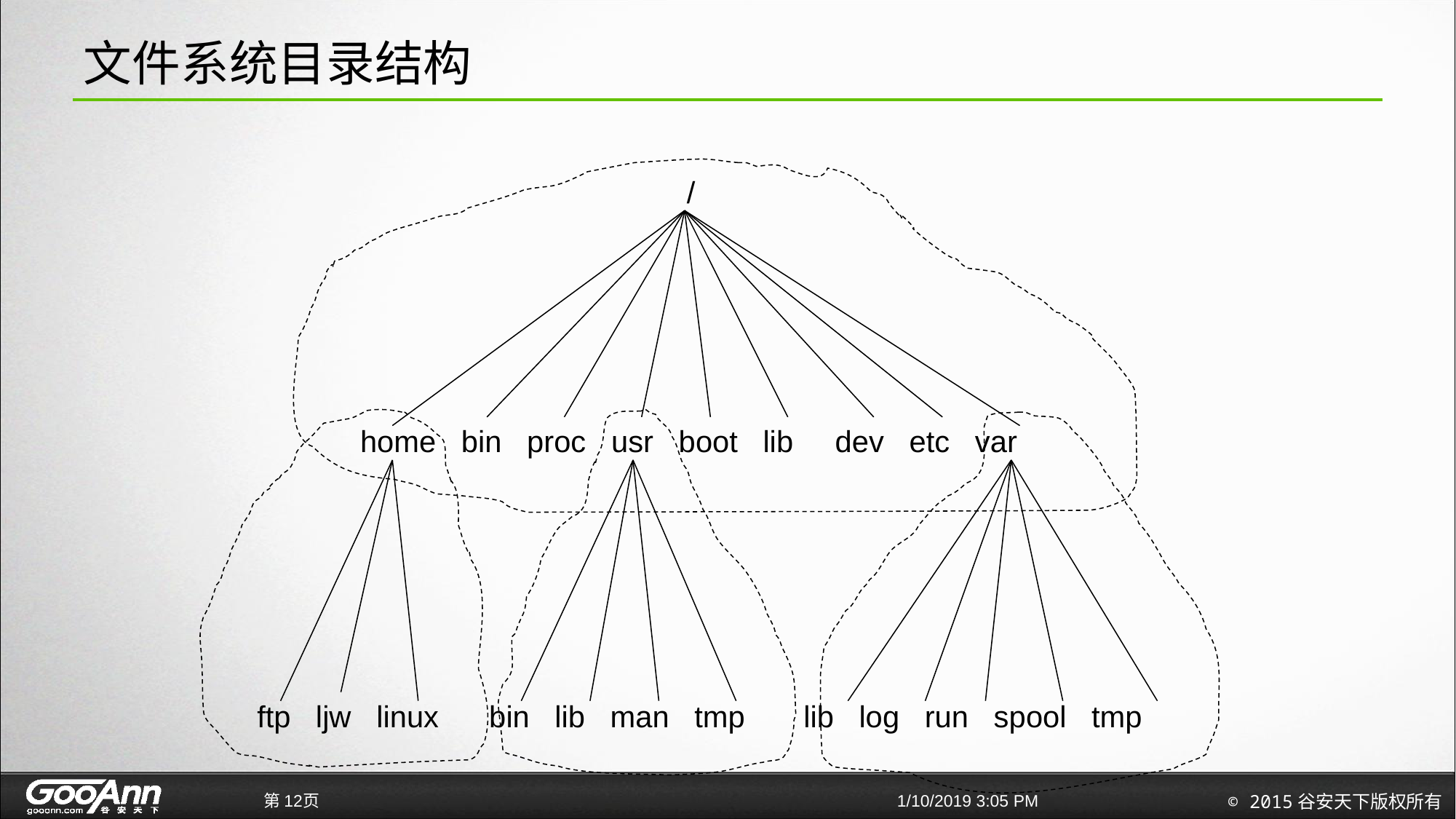

# 文件系统目录结构

/

home   bin   proc   usr   boot   lib     dev   etc   var

ftp   ljw   linux      bin   lib   man   tmp       lib   log   run   spool   tmp